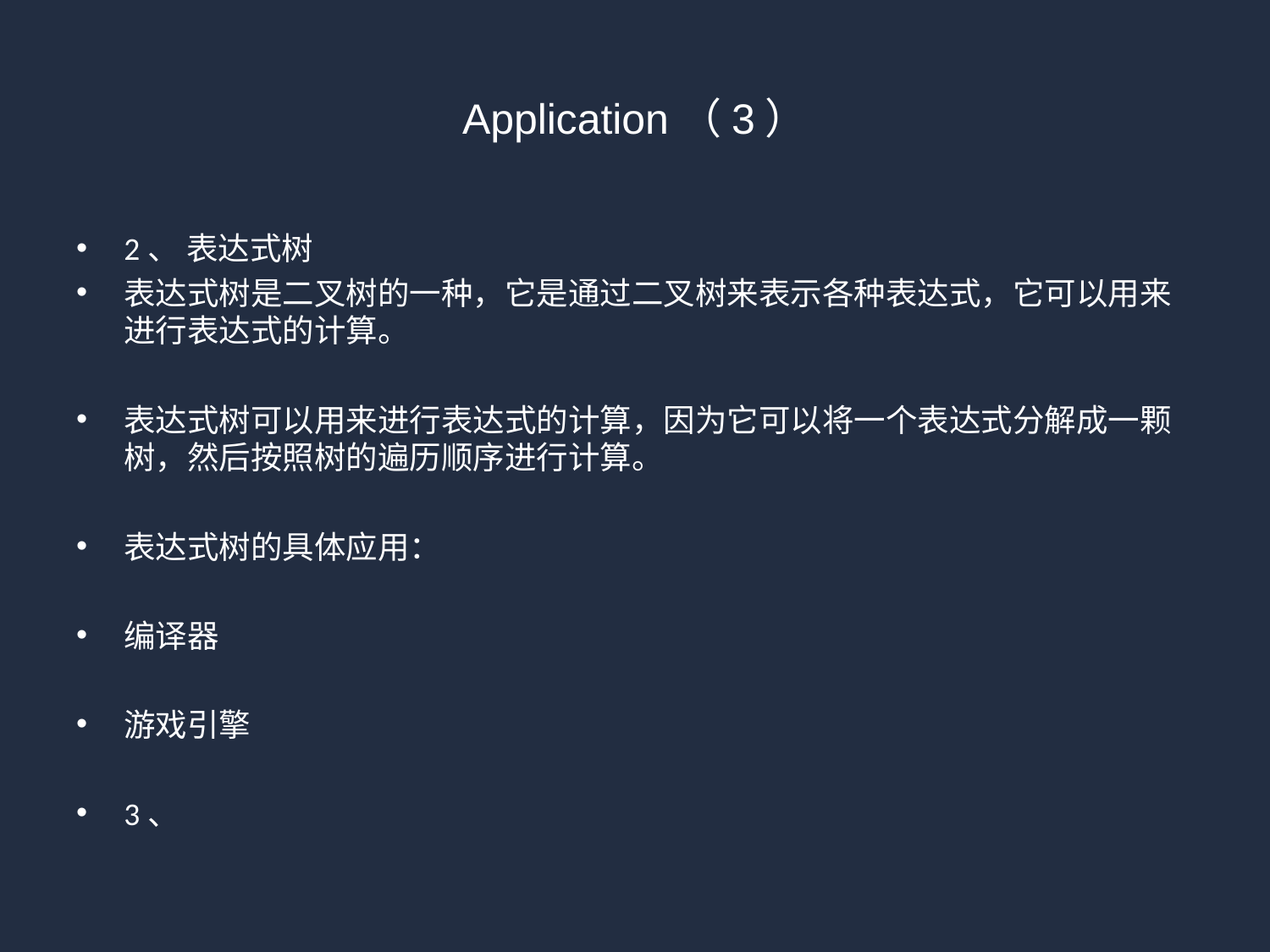

# Application（3）
2、 表达式树
表达式树是二叉树的一种，它是通过二叉树来表示各种表达式，它可以用来进行表达式的计算。

表达式树可以用来进行表达式的计算，因为它可以将一个表达式分解成一颗树，然后按照树的遍历顺序进行计算。

表达式树的具体应用：

编译器

游戏引擎

3、